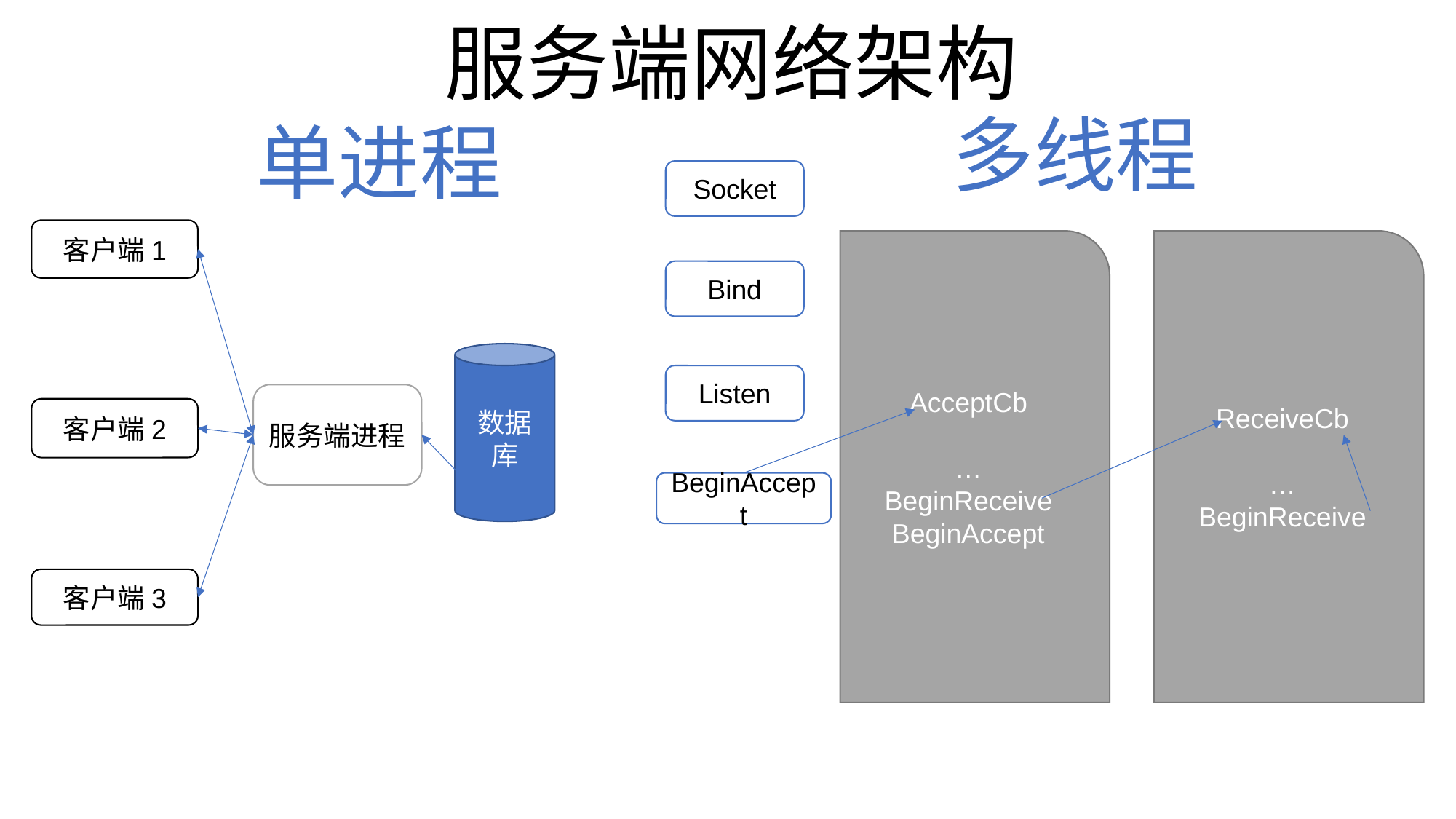

服务端网络架构
多线程
单进程
Socket
客户端1
AcceptCb

…
BeginReceive
BeginAccept
ReceiveCb

…
BeginReceive
Bind
数据库
Listen
服务端进程
客户端2
BeginAccept
客户端3